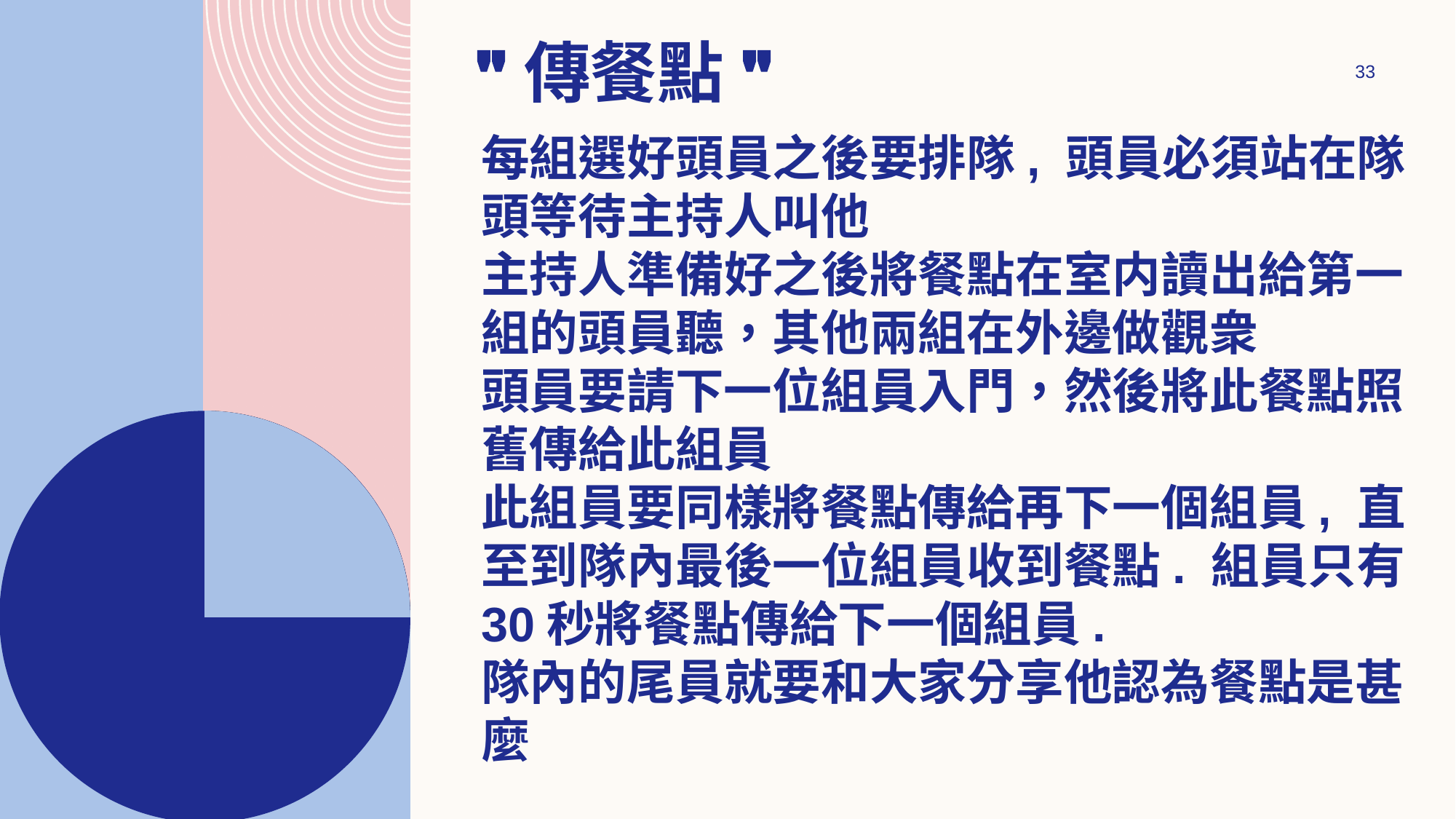

# "傳餐點"
33
每組選好頭員之後要排隊, 頭員必須站在隊頭等待主持人叫他
主持人準備好之後將餐點在室内讀出給第一組的頭員聽，其他兩組在外邊做觀衆
頭員要請下一位組員入門，然後將此餐點照舊傳給此組員
此組員要同樣將餐點傳給再下一個組員, 直至到隊內最後一位組員收到餐點. 組員只有30秒將餐點傳給下一個組員.
隊內的尾員就要和大家分享他認為餐點是甚麼